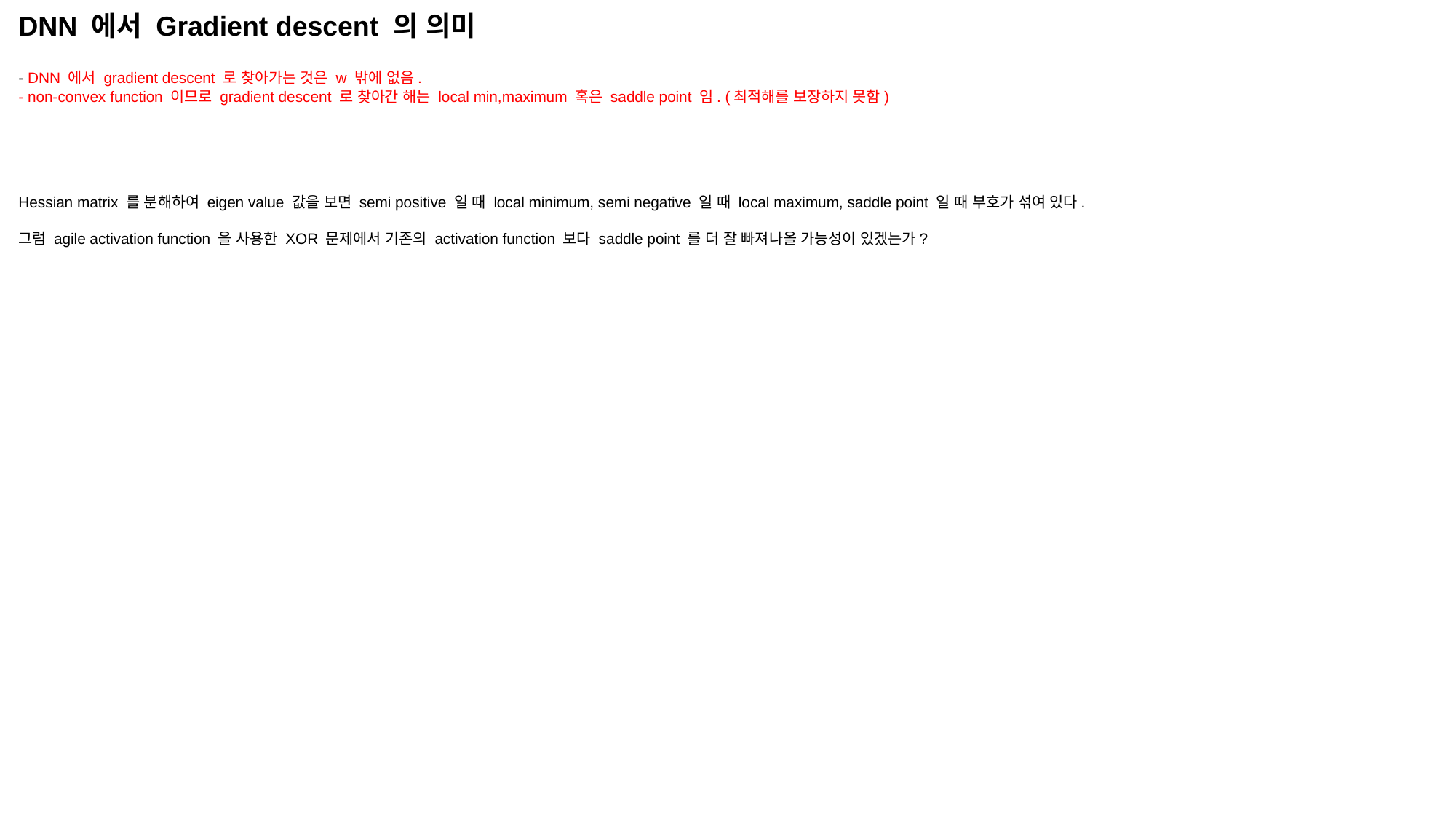

DNN 에서 Gradient descent 의 의미
- DNN 에서 gradient descent 로 찾아가는 것은 w 밖에 없음.
- non-convex function 이므로 gradient descent 로 찾아간 해는 local min,maximum 혹은 saddle point 임. (최적해를 보장하지 못함)
Hessian matrix 를 분해하여 eigen value 값을 보면 semi positive 일 때 local minimum, semi negative 일 때 local maximum, saddle point 일 때 부호가 섞여 있다.

그럼 agile activation function 을 사용한 XOR 문제에서 기존의 activation function 보다 saddle point 를 더 잘 빠져나올 가능성이 있겠는가?